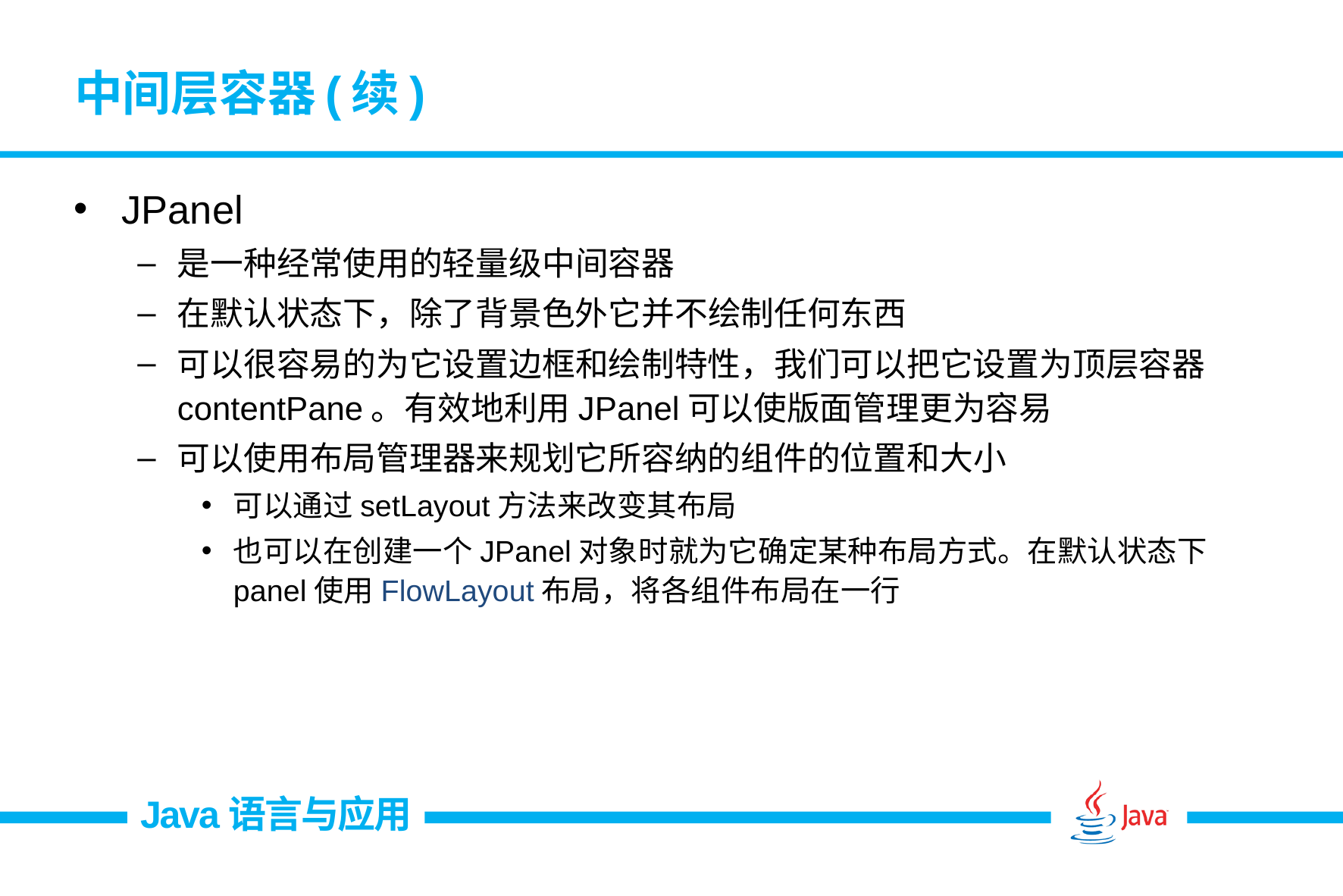

# 中间层容器(续)
JPanel
是一种经常使用的轻量级中间容器
在默认状态下，除了背景色外它并不绘制任何东西
可以很容易的为它设置边框和绘制特性，我们可以把它设置为顶层容器contentPane。有效地利用JPanel可以使版面管理更为容易
可以使用布局管理器来规划它所容纳的组件的位置和大小
可以通过setLayout方法来改变其布局
也可以在创建一个JPanel对象时就为它确定某种布局方式。在默认状态下panel使用FlowLayout布局，将各组件布局在一行